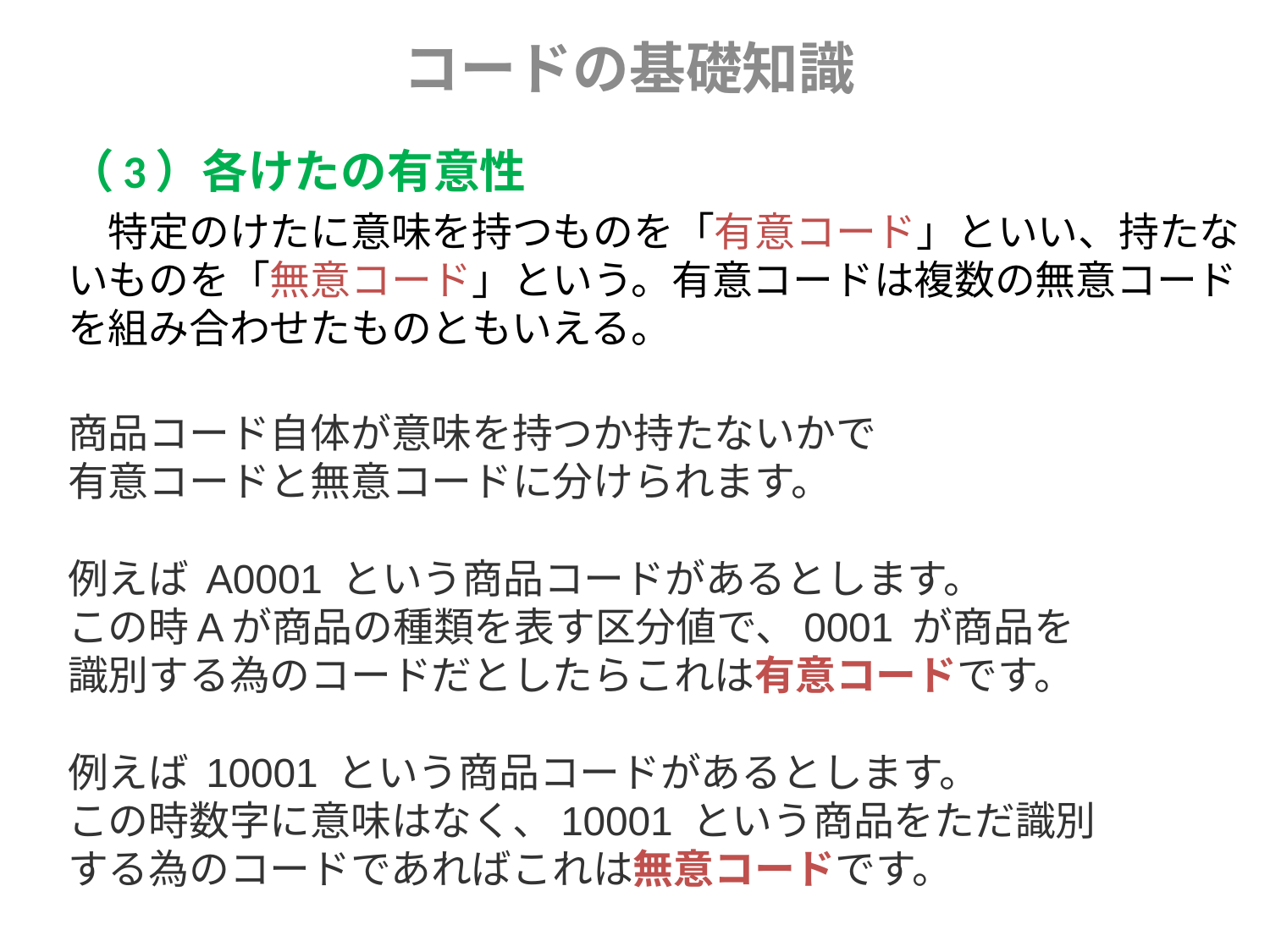

コードの基礎知識
（3）各けたの有意性
　特定のけたに意味を持つものを「有意コード」といい、持たないものを「無意コード」という。有意コードは複数の無意コードを組み合わせたものともいえる。

商品コード自体が意味を持つか持たないかで
有意コードと無意コードに分けられます。

例えば A0001 という商品コードがあるとします。
この時Aが商品の種類を表す区分値で、0001 が商品を
識別する為のコードだとしたらこれは有意コードです。

例えば 10001 という商品コードがあるとします。
この時数字に意味はなく、10001 という商品をただ識別
する為のコードであればこれは無意コードです。